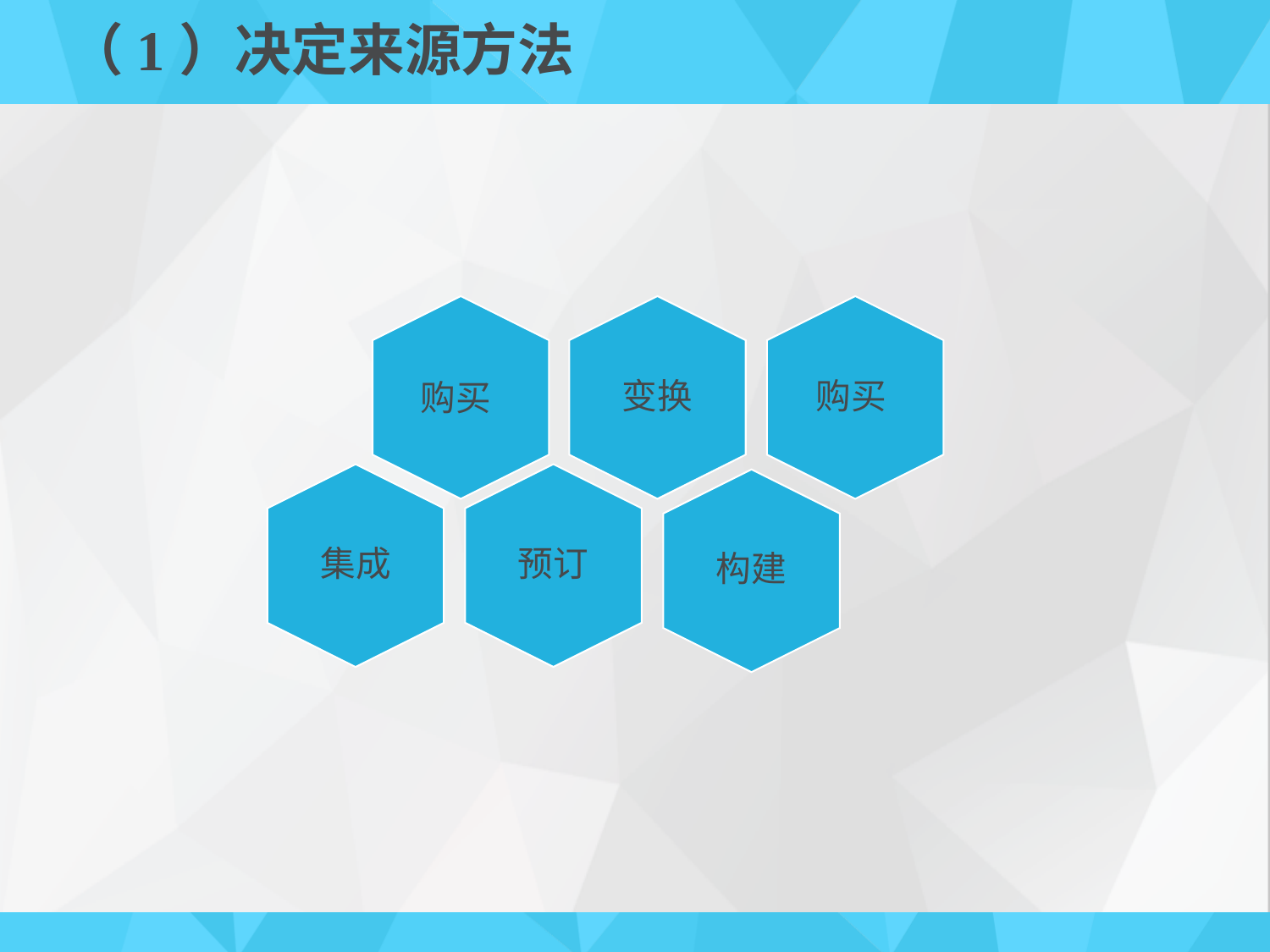

# （1）决定来源方法
构建
预订
购买
变换
购买
集成